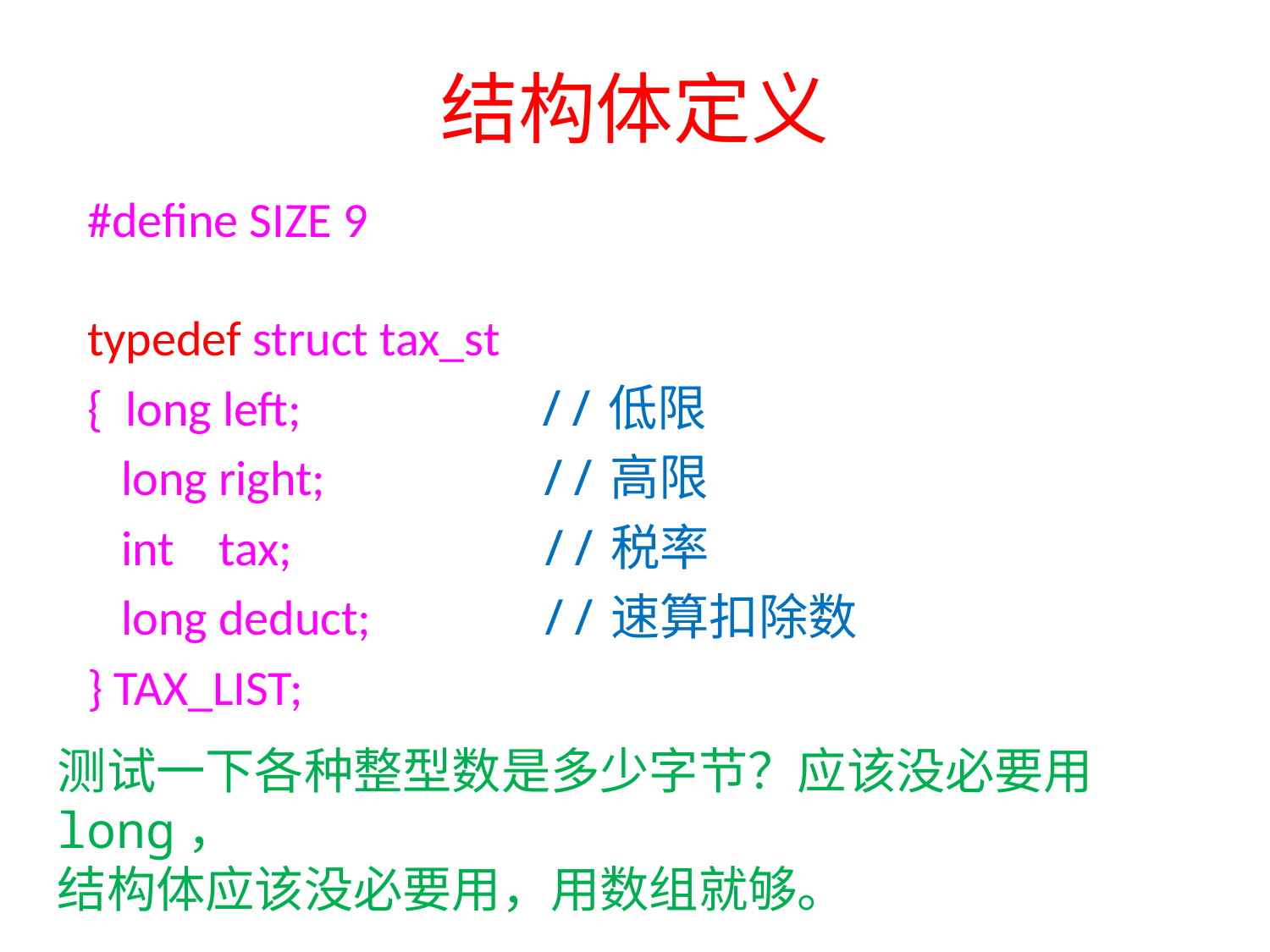

# 结构体定义
#define SIZE 9

typedef struct tax_st
{  long left;                     //低限
   long right;                   //高限
   int    tax;                      //税率
   long deduct;               //速算扣除数
} TAX_LIST;
测试一下各种整型数是多少字节？应该没必要用long，
结构体应该没必要用，用数组就够。
4